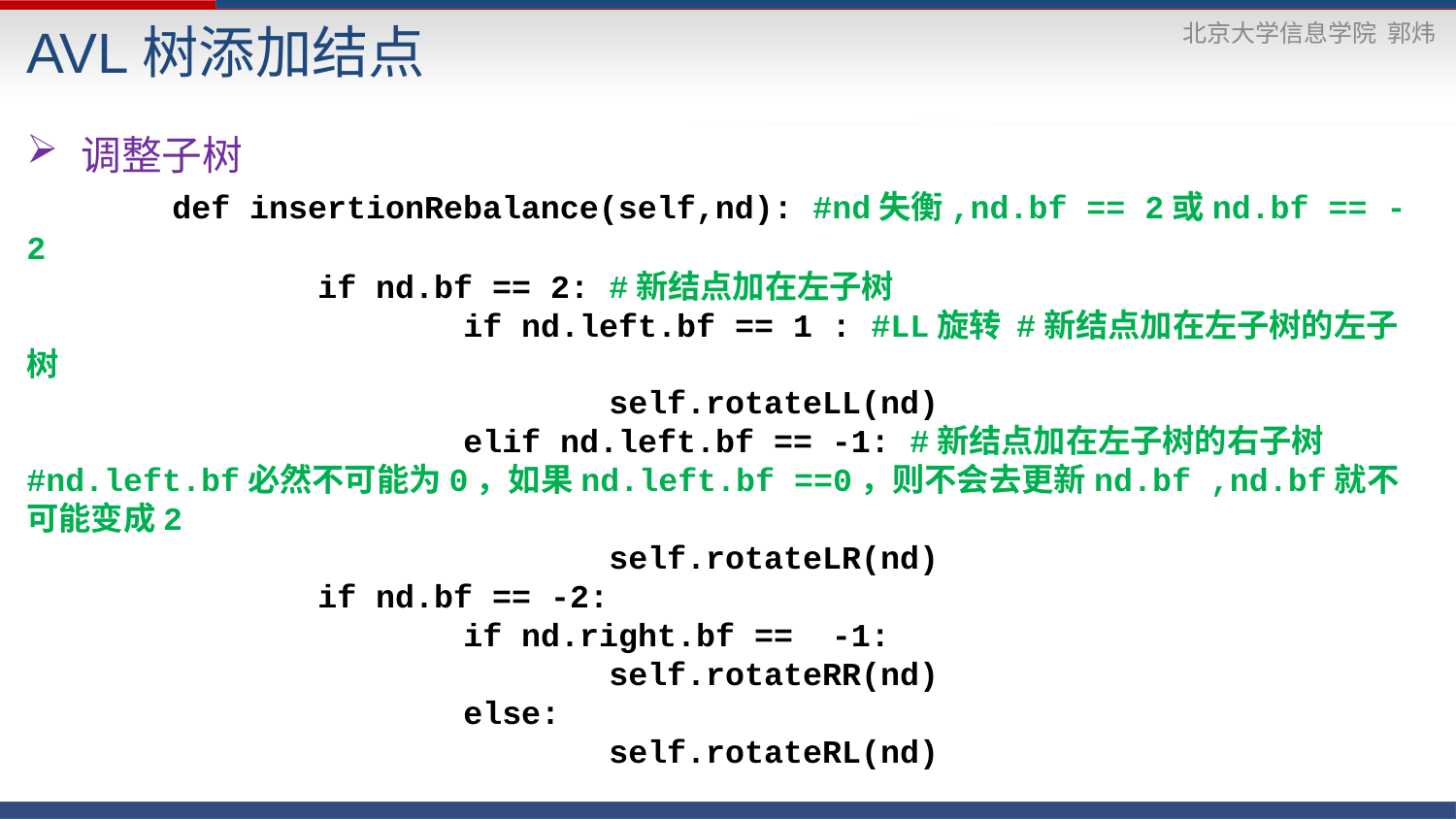

AVL树添加结点
调整子树
	def insertionRebalance(self,nd): #nd失衡,nd.bf == 2或nd.bf == -2
		if nd.bf == 2: #新结点加在左子树
			if nd.left.bf == 1 : #LL旋转 #新结点加在左子树的左子树
				self.rotateLL(nd)
			elif nd.left.bf == -1: #新结点加在左子树的右子树
#nd.left.bf必然不可能为0，如果nd.left.bf ==0，则不会去更新nd.bf ,nd.bf就不可能变成2
				self.rotateLR(nd)
		if nd.bf == -2:
			if nd.right.bf ==  -1:
				self.rotateRR(nd)
			else:
				self.rotateRL(nd)

38